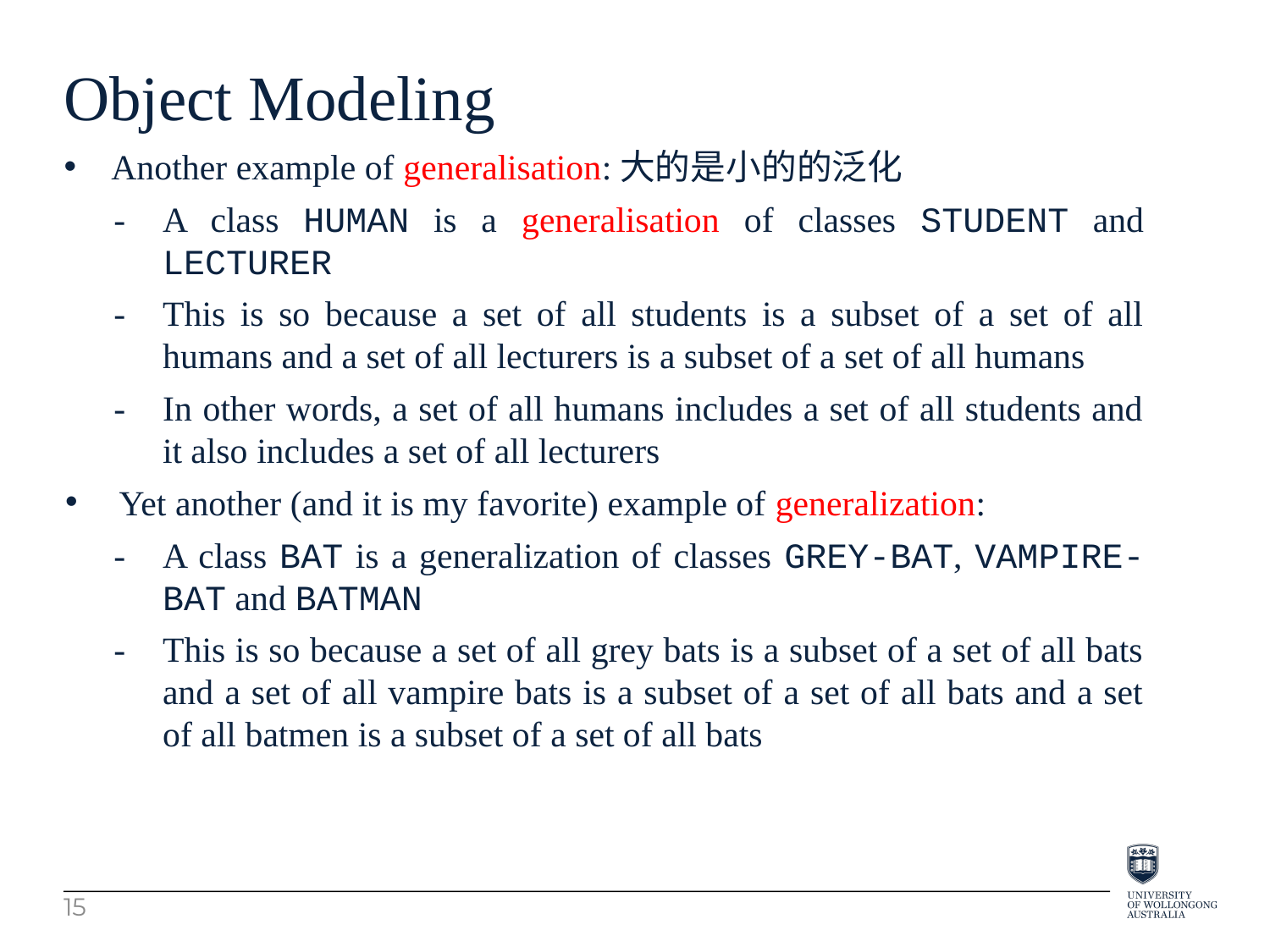

Object Modeling
Another example of generalisation:大的是小的的泛化
-	A class HUMAN is a generalisation of classes STUDENT and LECTURER
-	This is so because a set of all students is a subset of a set of all humans and a set of all lecturers is a subset of a set of all humans
-	In other words, a set of all humans includes a set of all students and it also includes a set of all lecturers
Yet another (and it is my favorite) example of generalization:
-	A class BAT is a generalization of classes GREY-BAT, VAMPIRE-BAT and BATMAN
-	This is so because a set of all grey bats is a subset of a set of all bats and a set of all vampire bats is a subset of a set of all bats and a set of all batmen is a subset of a set of all bats

15